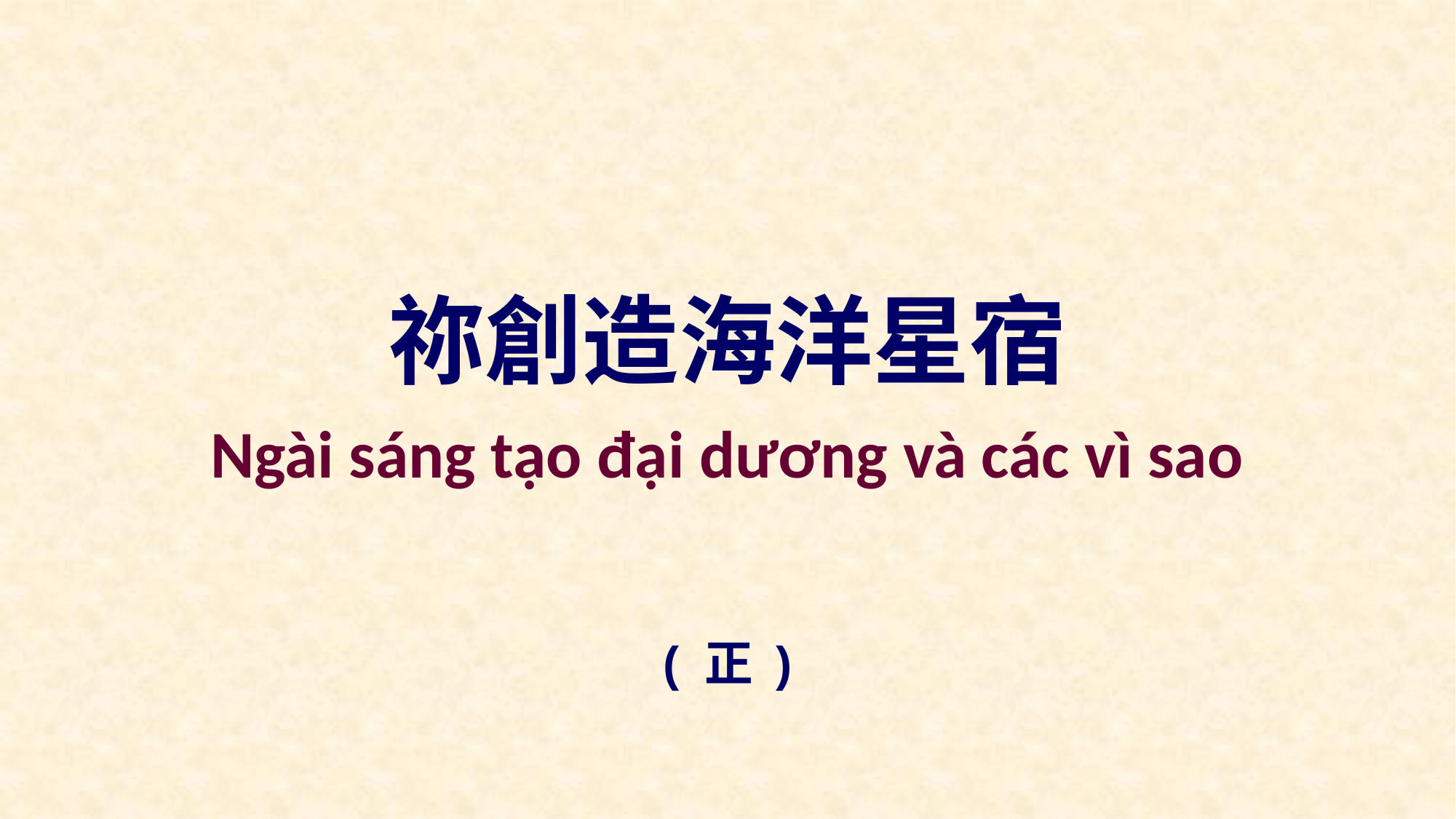

祢創造海洋星宿
Ngài sáng tạo đại dương và các vì sao
( 正 )